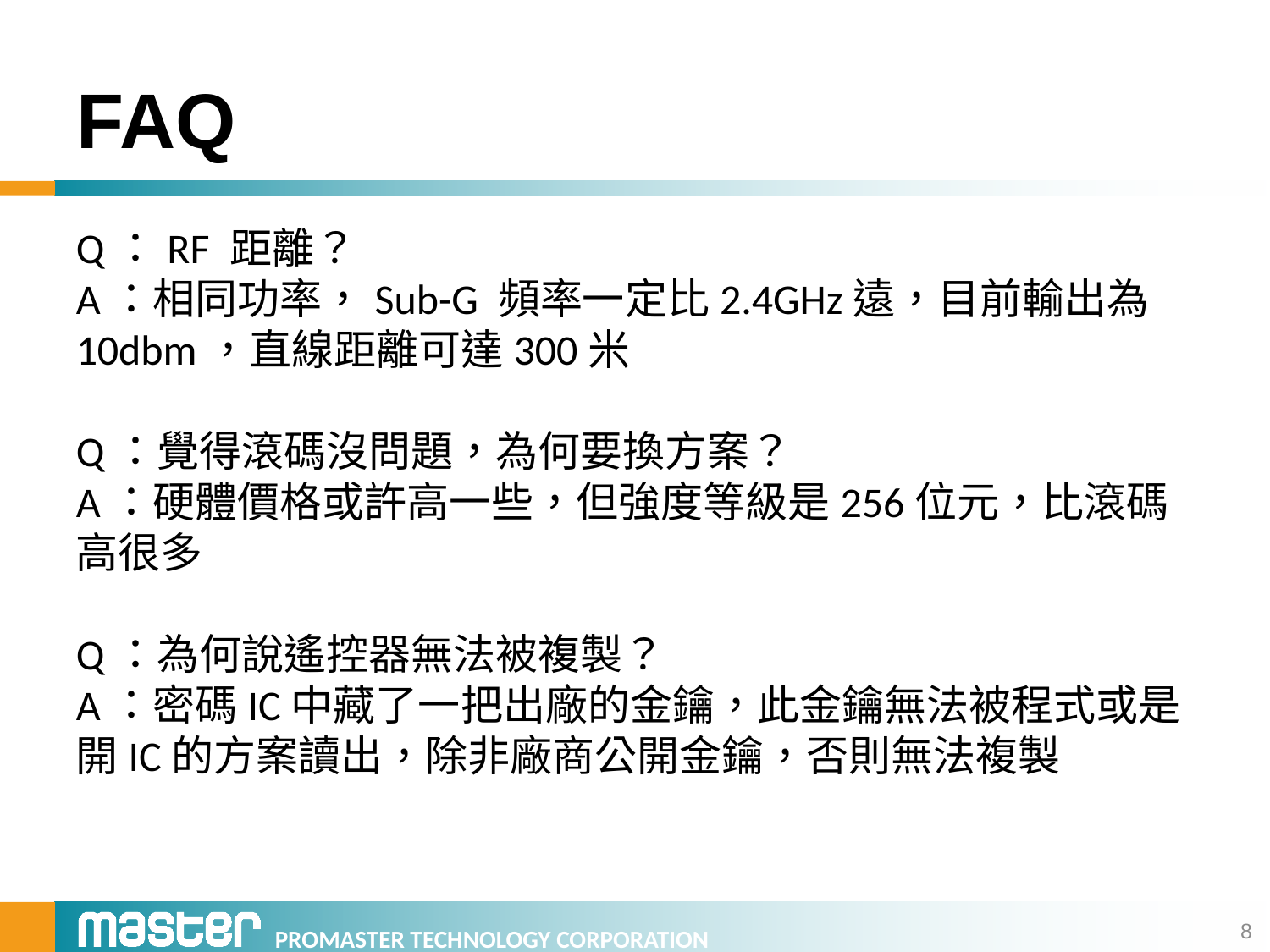

# FAQ
Q：RF 距離？
A：相同功率，Sub-G 頻率一定比2.4GHz遠，目前輸出為10dbm，直線距離可達300米

Q：覺得滾碼沒問題，為何要換方案？
A：硬體價格或許高一些，但強度等級是256位元，比滾碼高很多

Q：為何說遙控器無法被複製？
A：密碼IC中藏了一把出廠的金鑰，此金鑰無法被程式或是開IC的方案讀出，除非廠商公開金鑰，否則無法複製

8